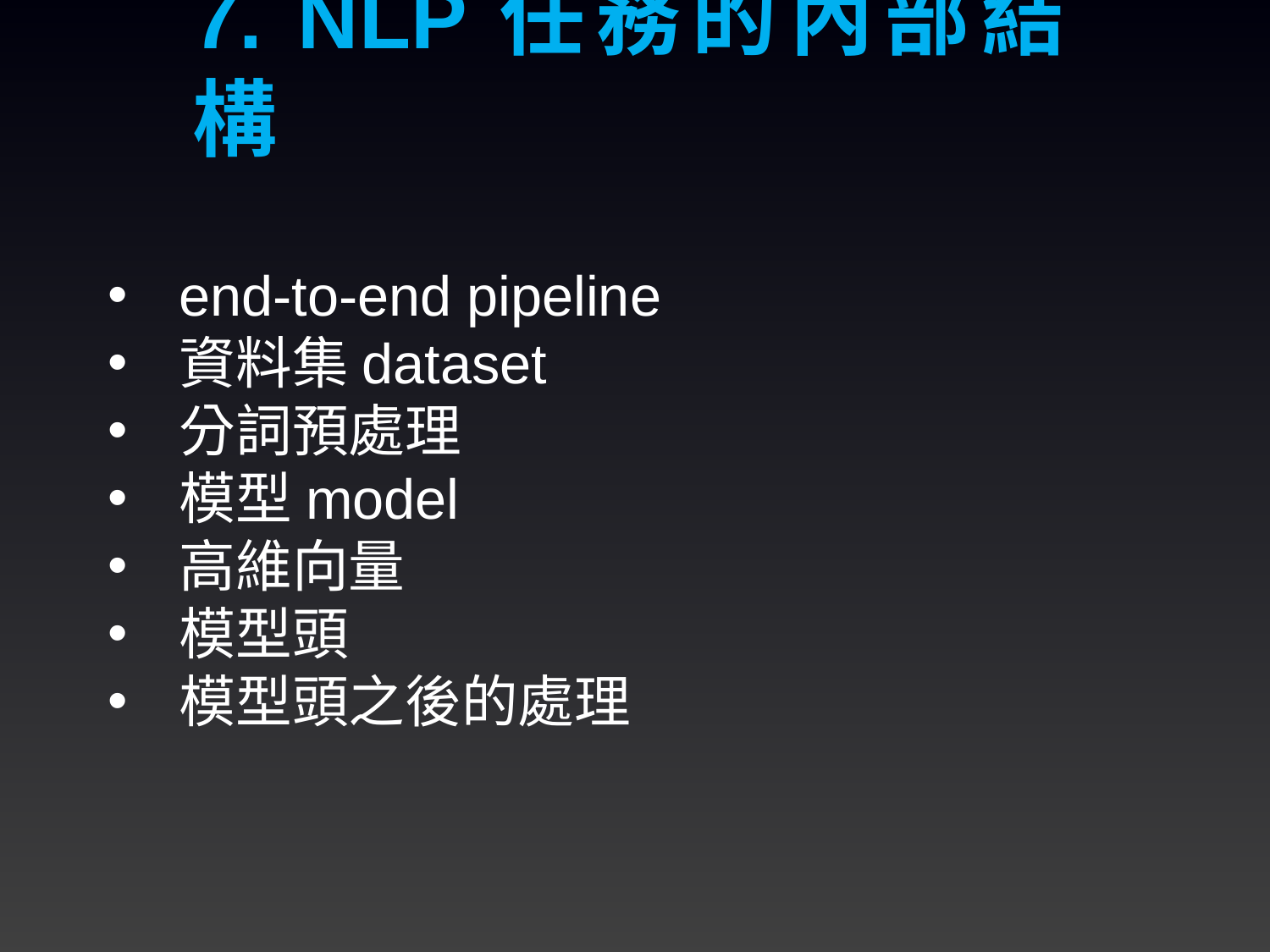

7. NLP任務的內部結構
end-to-end pipeline
資料集dataset
分詞預處理
模型model
高維向量
模型頭
模型頭之後的處理